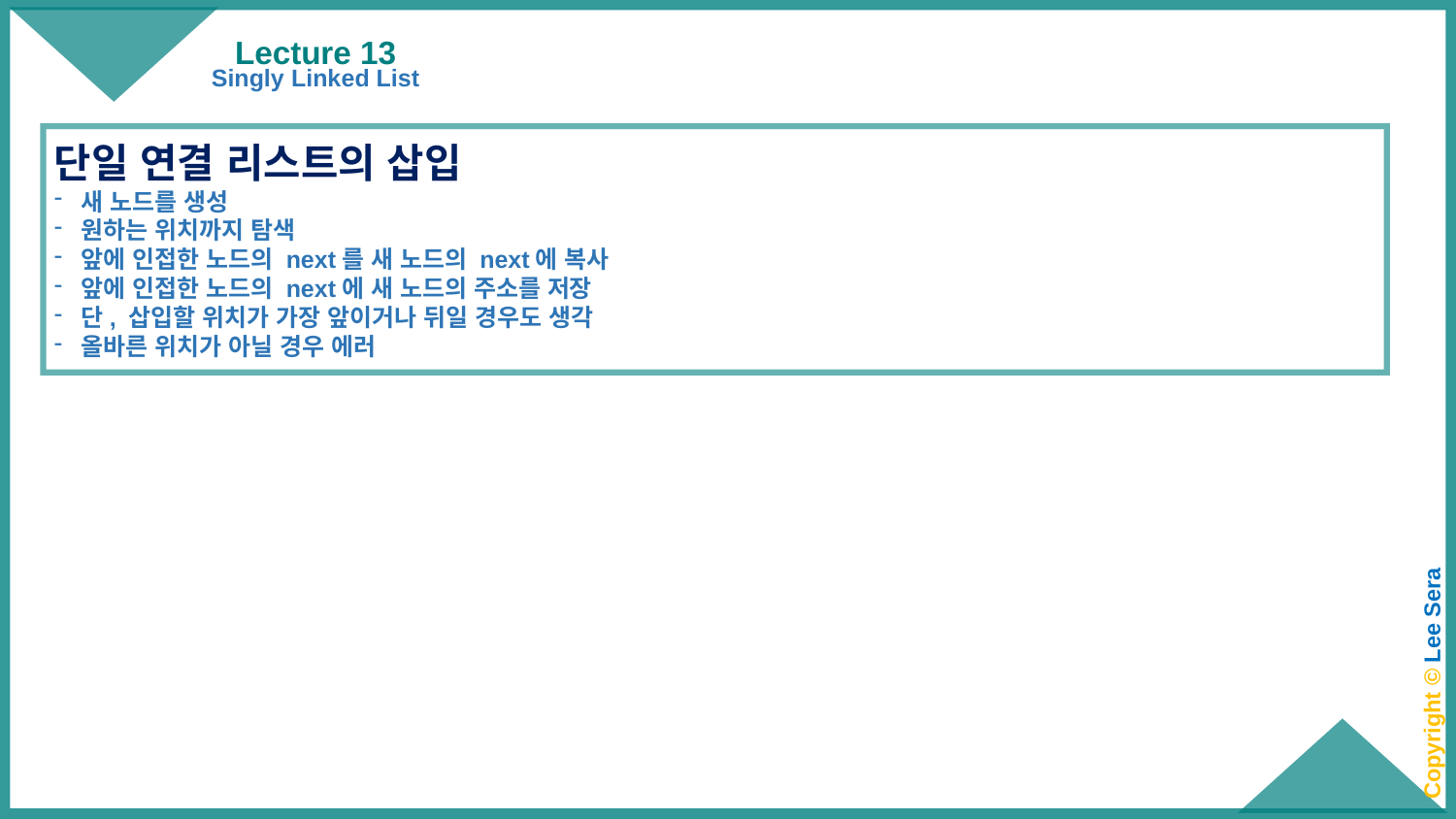

# Lecture 13
Singly Linked List
단일 연결 리스트의 삽입
새 노드를 생성
원하는 위치까지 탐색
앞에 인접한 노드의 next를 새 노드의 next에 복사
앞에 인접한 노드의 next에 새 노드의 주소를 저장
단, 삽입할 위치가 가장 앞이거나 뒤일 경우도 생각
올바른 위치가 아닐 경우 에러
Copyright © Lee Sera